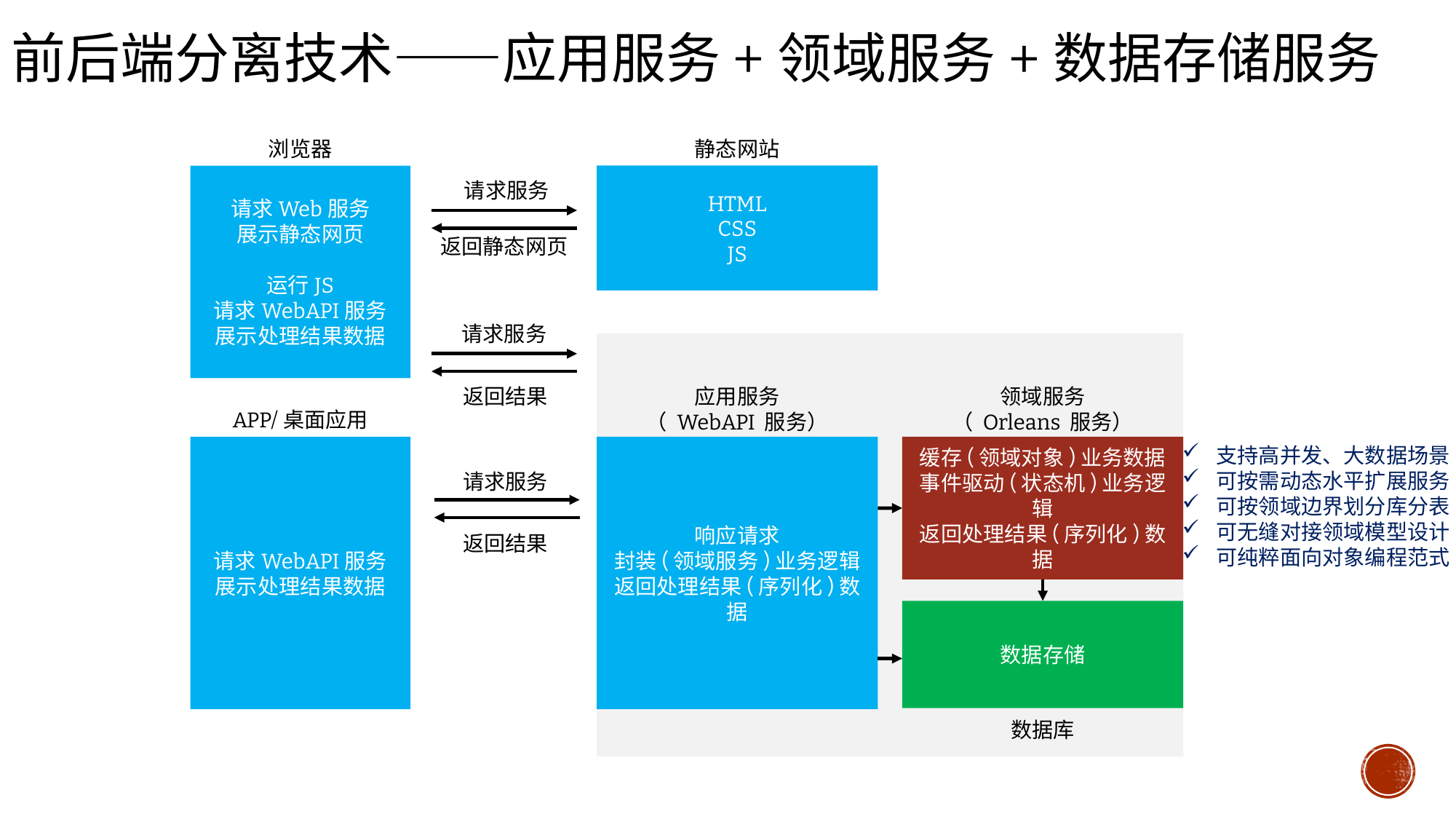

前后端分离技术——应用服务+领域服务+数据存储服务
浏览器
静态网站
HTML
CSS
JS
请求Web服务
展示静态网页

运行JS
请求WebAPI服务
展示处理结果数据
请求服务
返回静态网页
请求服务

应用服务
（ WebAPI 服务）
领域服务
（ Orleans 服务）
返回结果
APP/桌面应用
支持高并发、大数据场景
可按需动态水平扩展服务
可按领域边界划分库分表
可无缝对接领域模型设计
可纯粹面向对象编程范式
请求WebAPI服务
展示处理结果数据
响应请求
封装(领域服务)业务逻辑
返回处理结果(序列化)数据
缓存(领域对象)业务数据
事件驱动(状态机)业务逻辑
返回处理结果(序列化)数据
请求服务
返回结果
数据存储
数据库